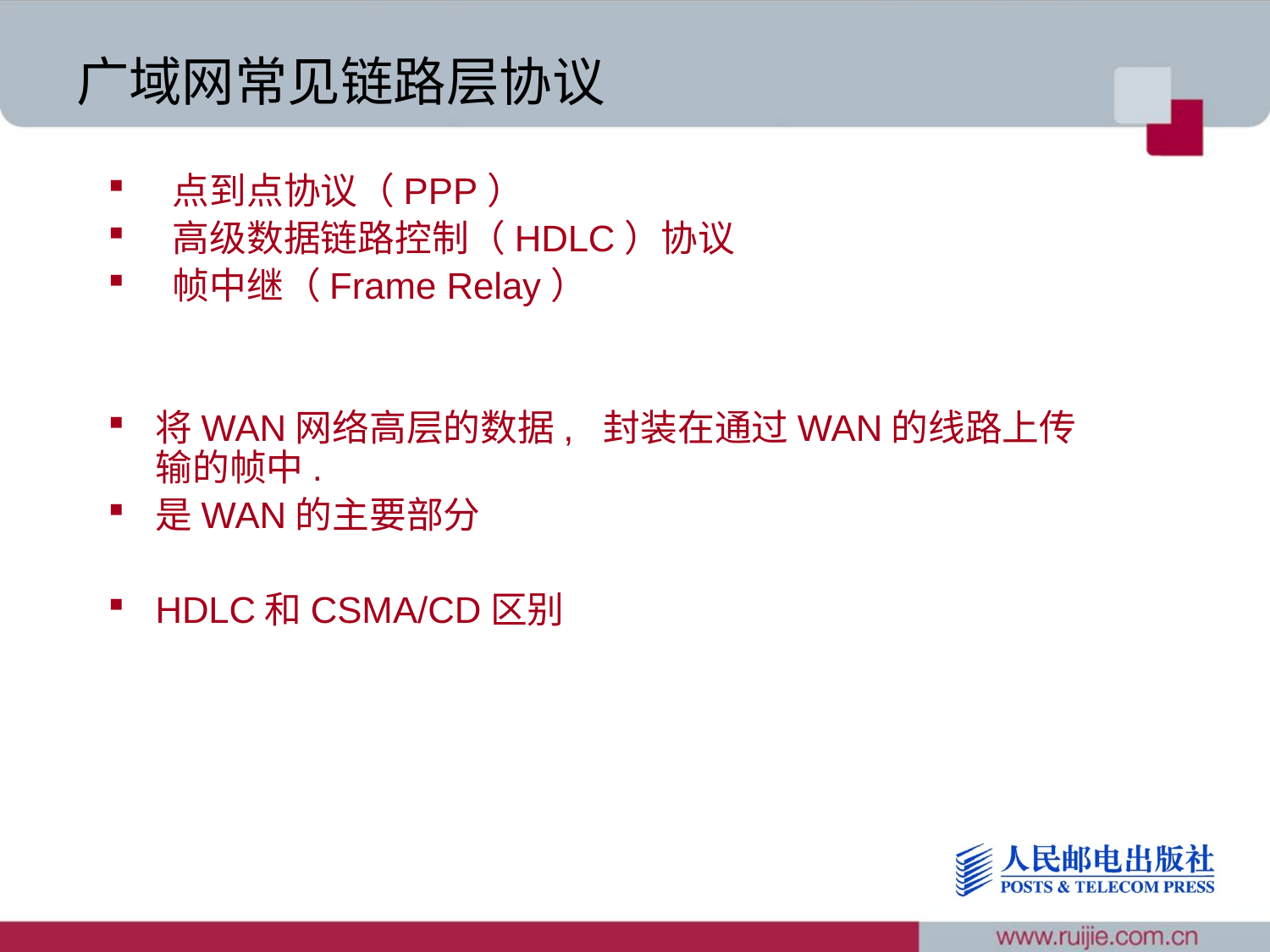

# 广域网常见链路层协议
 点到点协议（PPP）
 高级数据链路控制（HDLC）协议
 帧中继（Frame Relay）

将WAN网络高层的数据,  封装在通过WAN的线路上传输的帧中.
是WAN的主要部分

HDLC和CSMA/CD区别